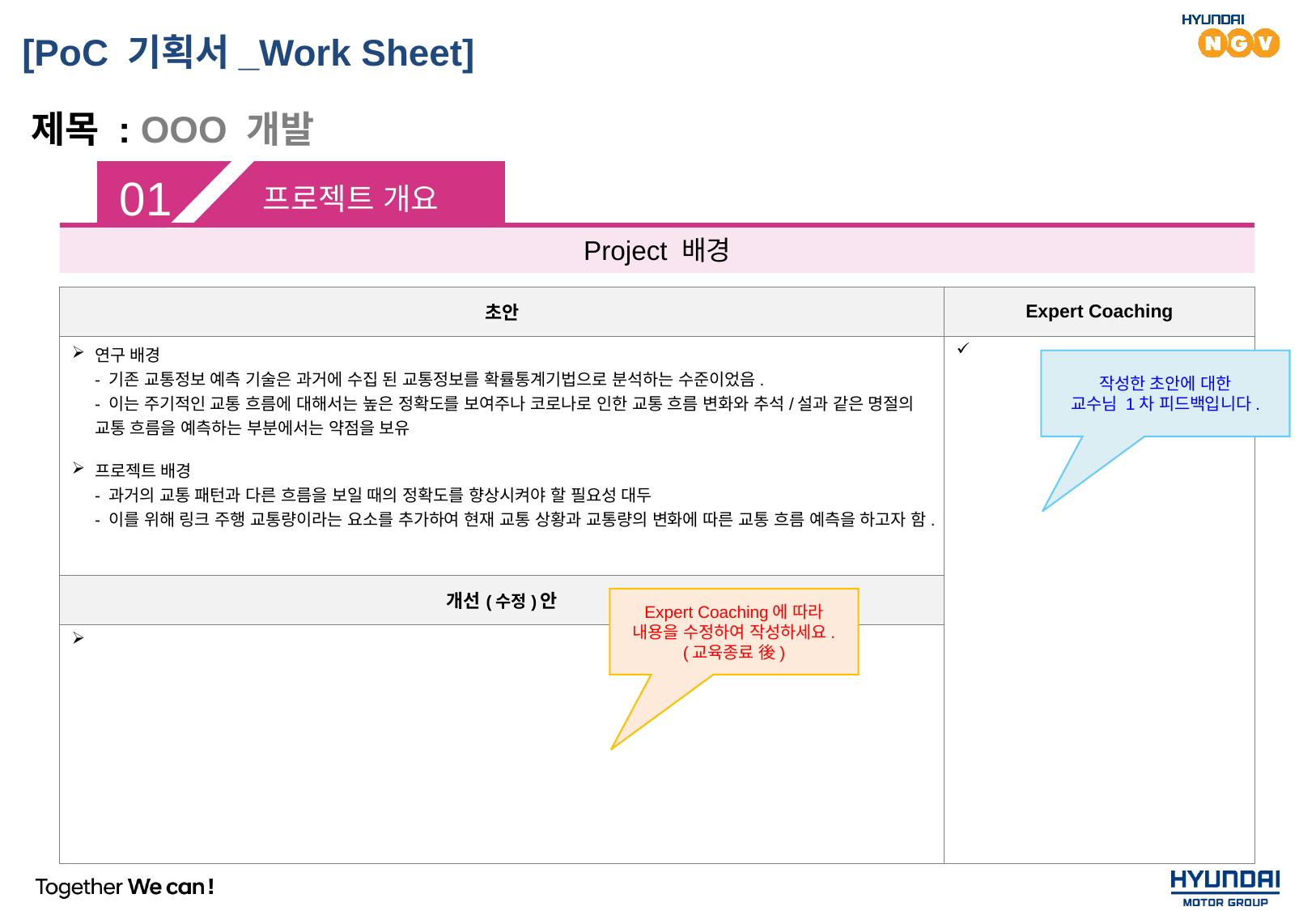

[PoC 기획서_Work Sheet]
 제목 : OOO 개발

01
프로젝트 개요
Project 배경
| 초안 | Expert Coaching |
| --- | --- |
| 연구 배경 - 기존 교통정보 예측 기술은 과거에 수집 된 교통정보를 확률통계기법으로 분석하는 수준이었음. - 이는 주기적인 교통 흐름에 대해서는 높은 정확도를 보여주나 코로나로 인한 교통 흐름 변화와 추석/설과 같은 명절의 교통 흐름을 예측하는 부분에서는 약점을 보유 프로젝트 배경 - 과거의 교통 패턴과 다른 흐름을 보일 때의 정확도를 향상시켜야 할 필요성 대두 - 이를 위해 링크 주행 교통량이라는 요소를 추가하여 현재 교통 상황과 교통량의 변화에 따른 교통 흐름 예측을 하고자 함. |  |
| 개선(수정)안 |  |
|  |  |
작성한 초안에 대한
교수님 1차 피드백입니다.
Expert Coaching에 따라
내용을 수정하여 작성하세요.
(교육종료 後)